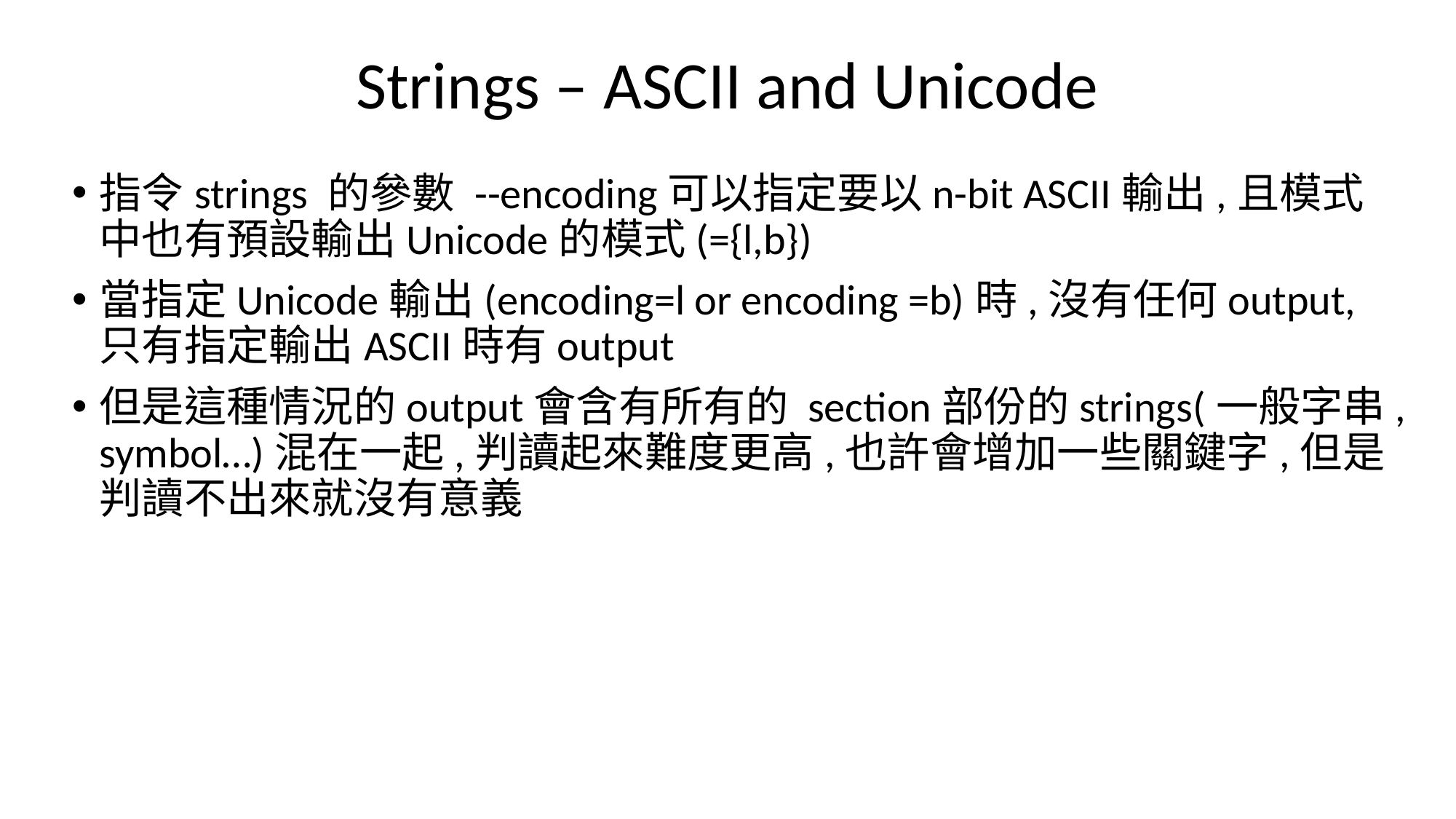

# Strings – ASCII and Unicode
指令strings 的參數 --encoding可以指定要以n-bit ASCII輸出,且模式中也有預設輸出Unicode的模式(={l,b})
當指定Unicode輸出(encoding=l or encoding =b)時,沒有任何output,只有指定輸出ASCII時有output
但是這種情況的output會含有所有的 section部份的strings(一般字串,symbol…)混在一起,判讀起來難度更高,也許會增加一些關鍵字,但是判讀不出來就沒有意義